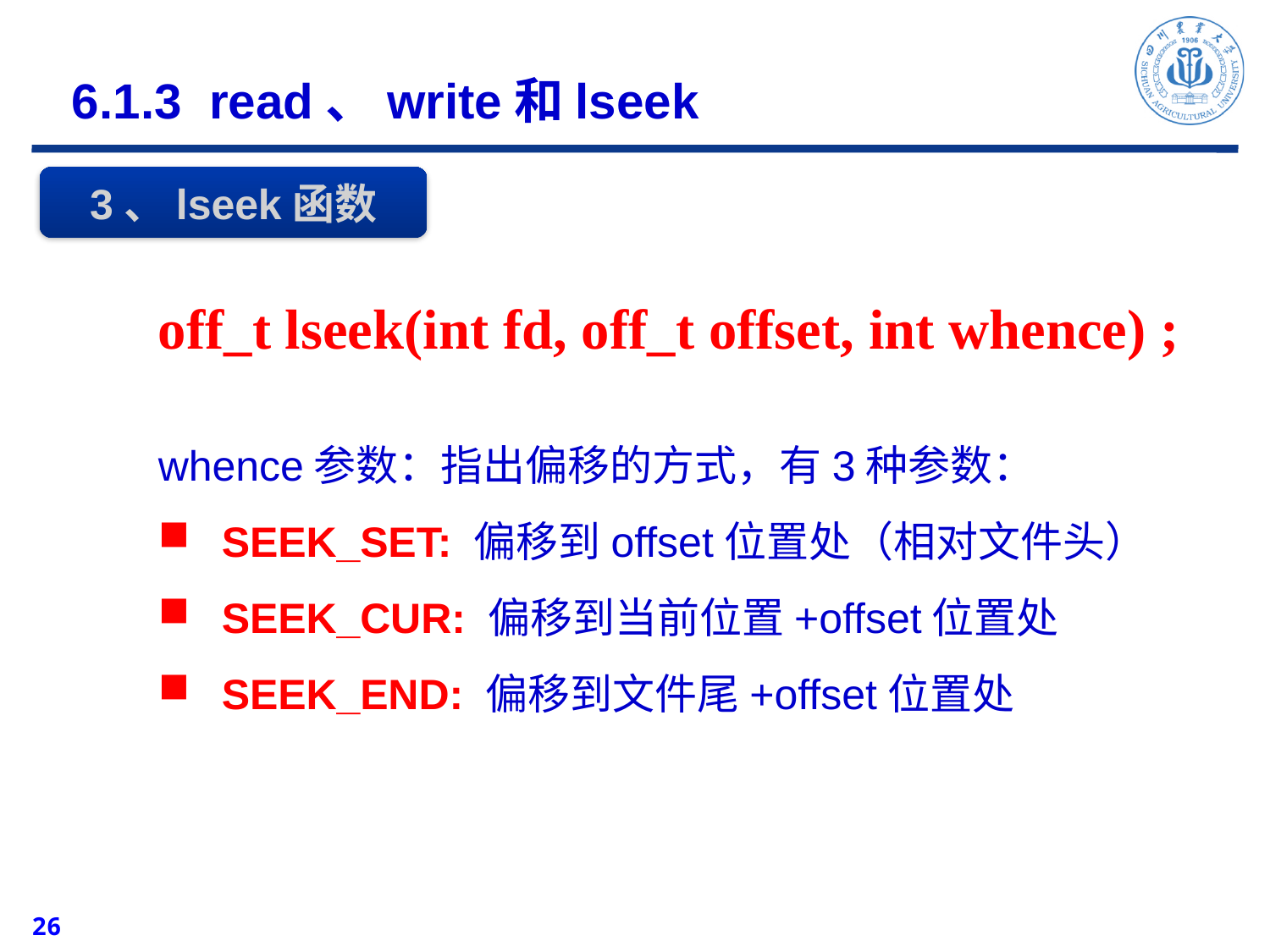

6.1.3  read、write和lseek
3、lseek函数
off_t lseek(int fd, off_t offset, int whence) ;
whence参数：指出偏移的方式，有3种参数：
SEEK_SET: 偏移到offset位置处（相对文件头）
SEEK_CUR: 偏移到当前位置+offset位置处
SEEK_END: 偏移到文件尾+offset位置处